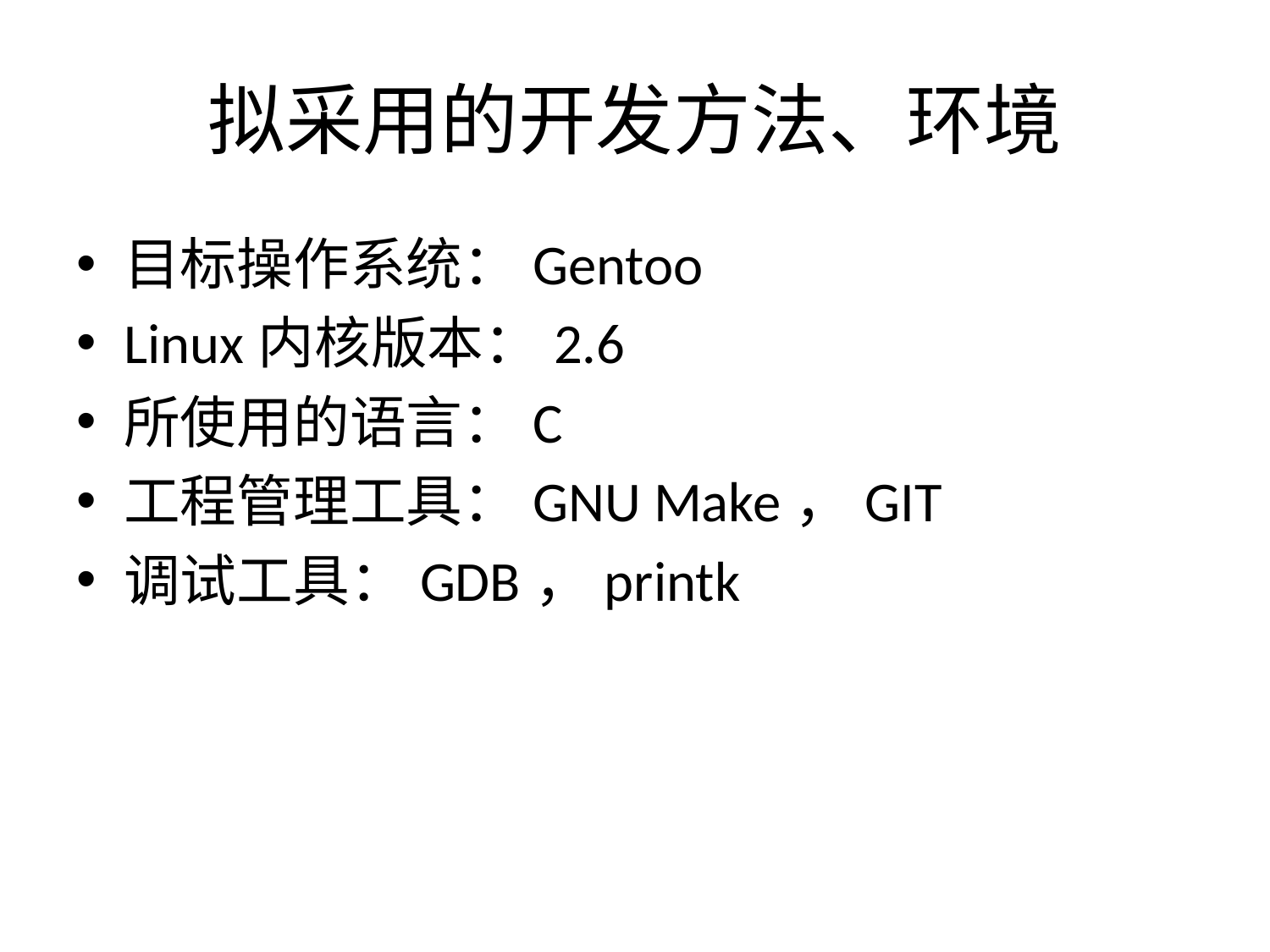

# 拟采用的开发方法、环境
目标操作系统：Gentoo
Linux内核版本：2.6
所使用的语言：C
工程管理工具：GNU Make，GIT
调试工具：GDB，printk